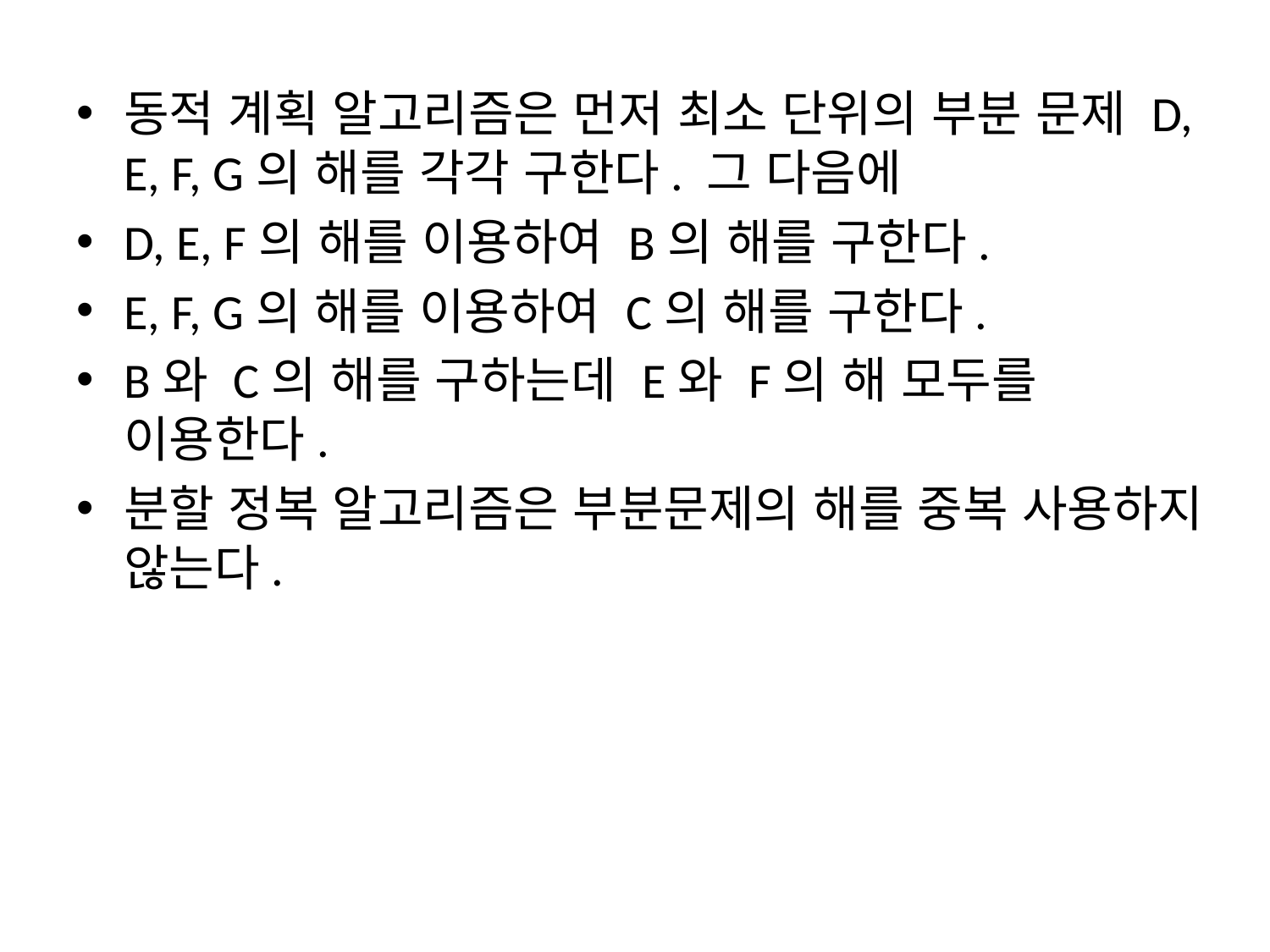

동적 계획 알고리즘은 먼저 최소 단위의 부분 문제 D, E, F, G의 해를 각각 구한다. 그 다음에
D, E, F의 해를 이용하여 B의 해를 구한다.
E, F, G의 해를 이용하여 C의 해를 구한다.
B와 C의 해를 구하는데 E와 F의 해 모두를 이용한다.
분할 정복 알고리즘은 부분문제의 해를 중복 사용하지 않는다.